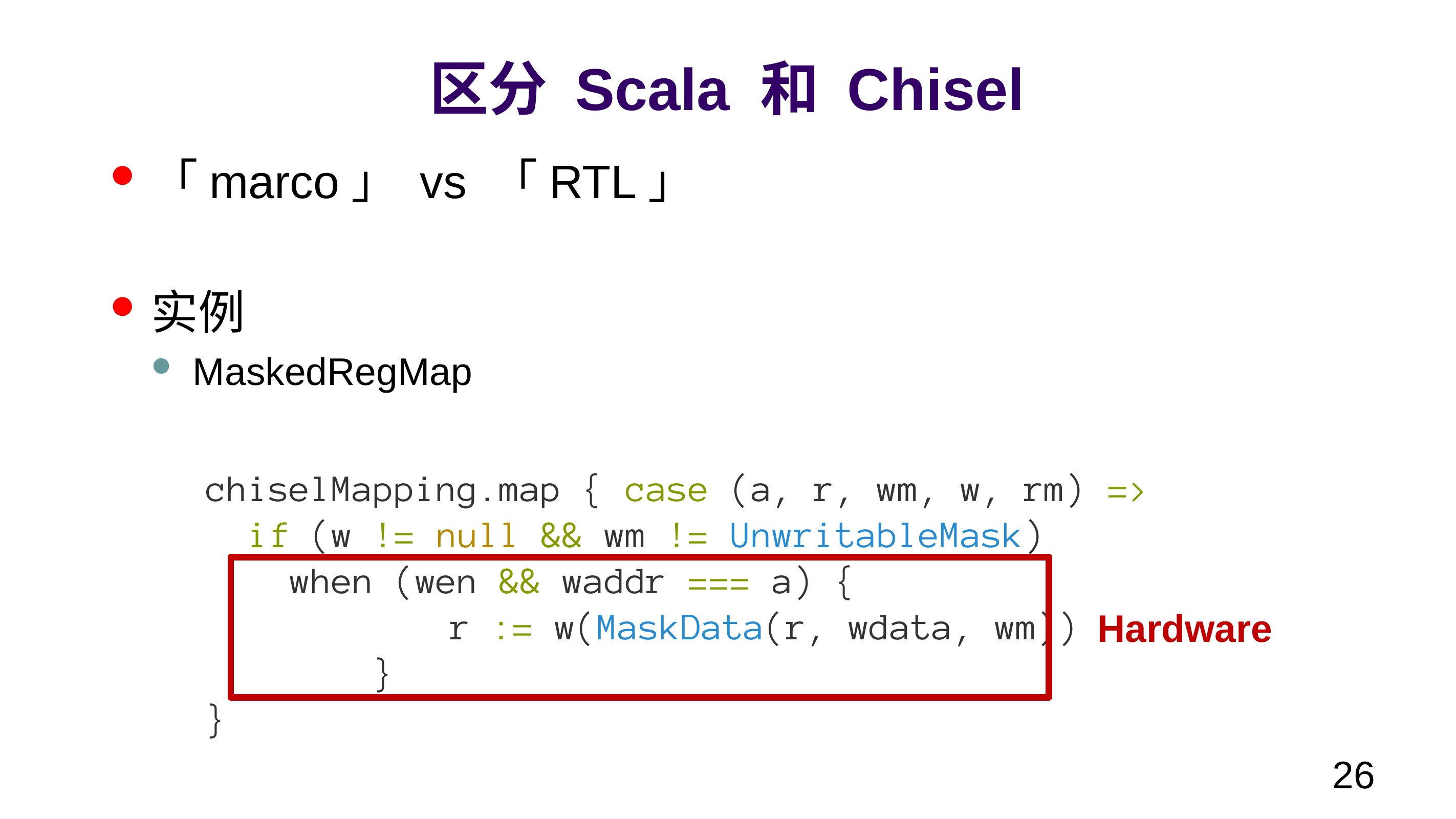

# 区分 Scala 和 Chisel
「marco」 vs 「RTL」

实例
MaskedRegMap
    chiselMapping.map { case (a, r, wm, w, rm) =>
      if (w != null && wm != UnwritableMask)
        when (wen && waddr === a) {
				 r := w(MaskData(r, wdata, wm))
			 }
    }

Hardware
26